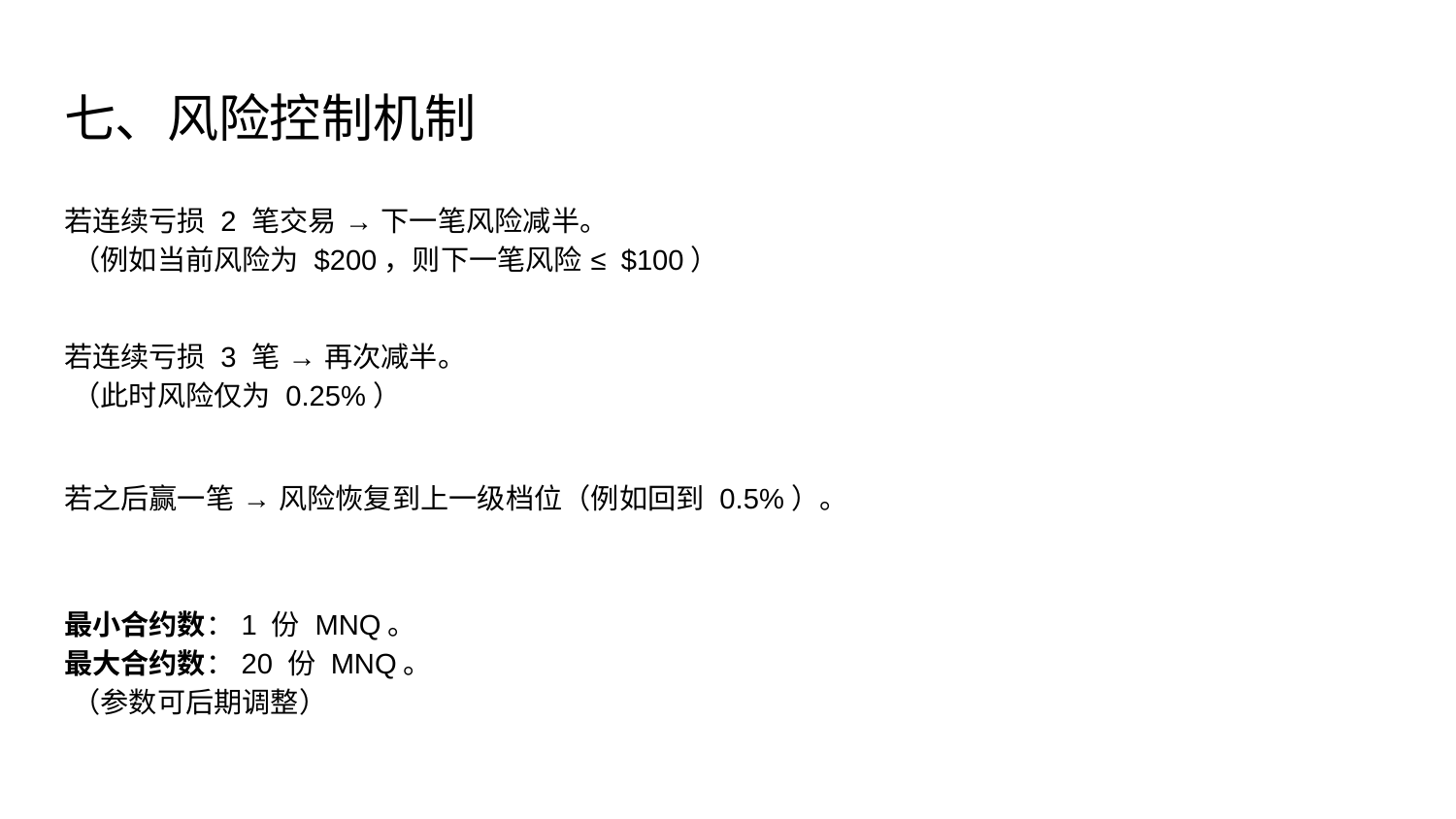

# 七、风险控制机制
若连续亏损 2 笔交易 → 下一笔风险减半。
 （例如当前风险为 $200，则下一笔风险 ≤ $100）
若连续亏损 3 笔 → 再次减半。
 （此时风险仅为 0.25%）
若之后赢一笔 → 风险恢复到上一级档位（例如回到 0.5%）。

最小合约数：1 份 MNQ。
最大合约数：20 份 MNQ。
 （参数可后期调整）